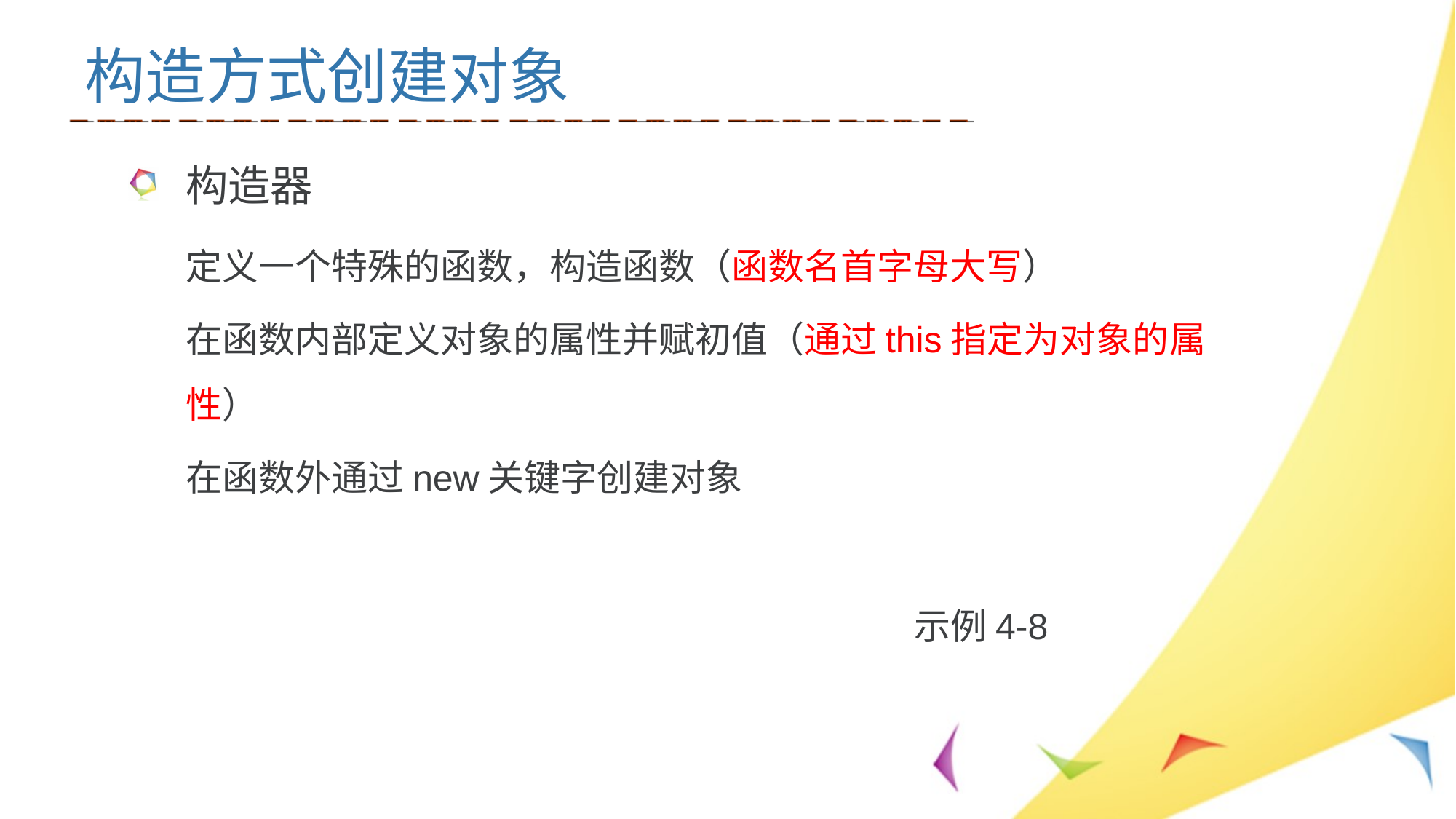

构造方式创建对象
构造器
定义一个特殊的函数，构造函数（函数名首字母大写）
在函数内部定义对象的属性并赋初值（通过this指定为对象的属性）
在函数外通过new关键字创建对象
示例4-8